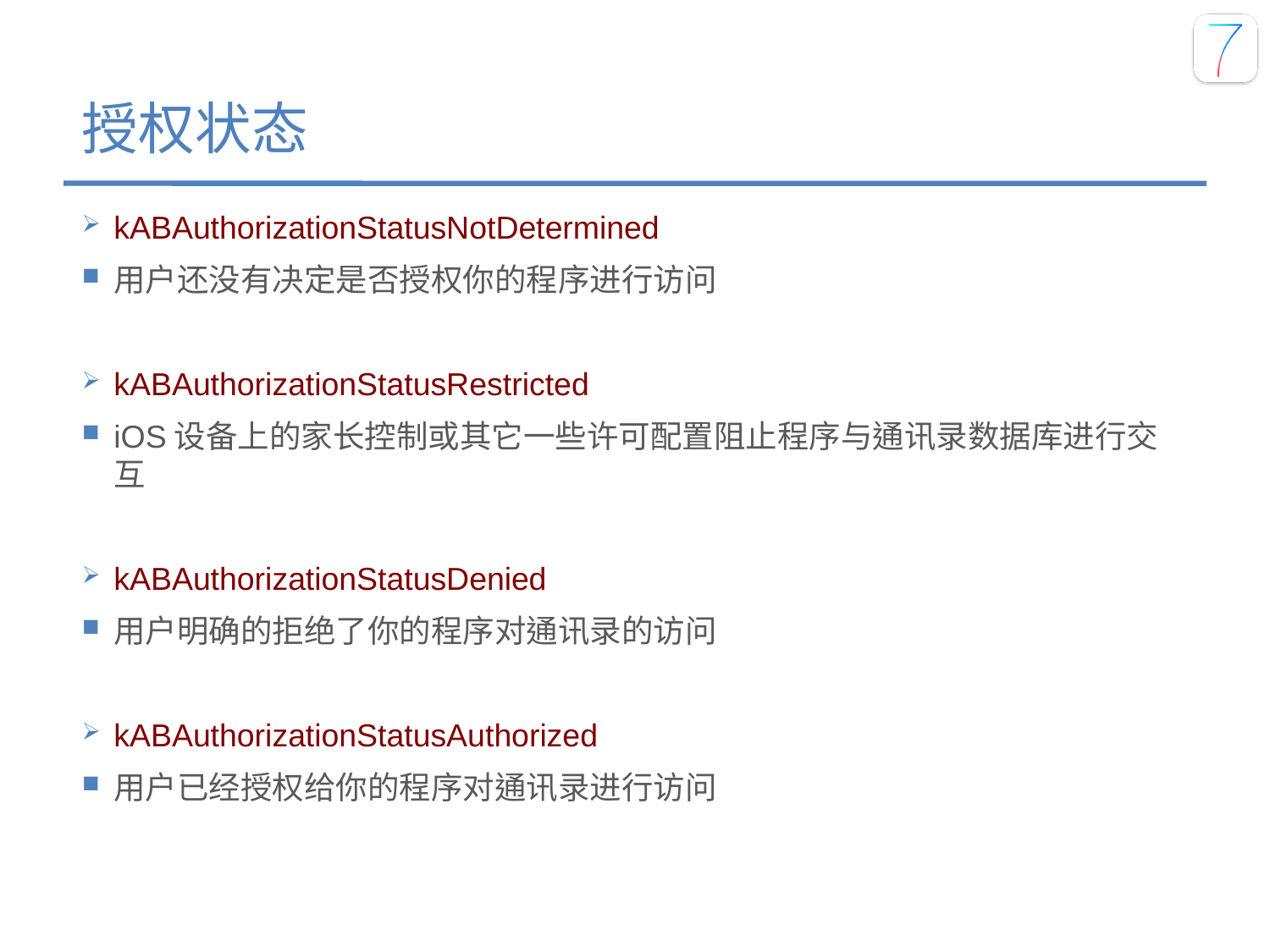

# 授权状态
kABAuthorizationStatusNotDetermined
用户还没有决定是否授权你的程序进行访问

kABAuthorizationStatusRestricted
iOS设备上的家长控制或其它一些许可配置阻止程序与通讯录数据库进行交互

kABAuthorizationStatusDenied
用户明确的拒绝了你的程序对通讯录的访问

kABAuthorizationStatusAuthorized
用户已经授权给你的程序对通讯录进行访问